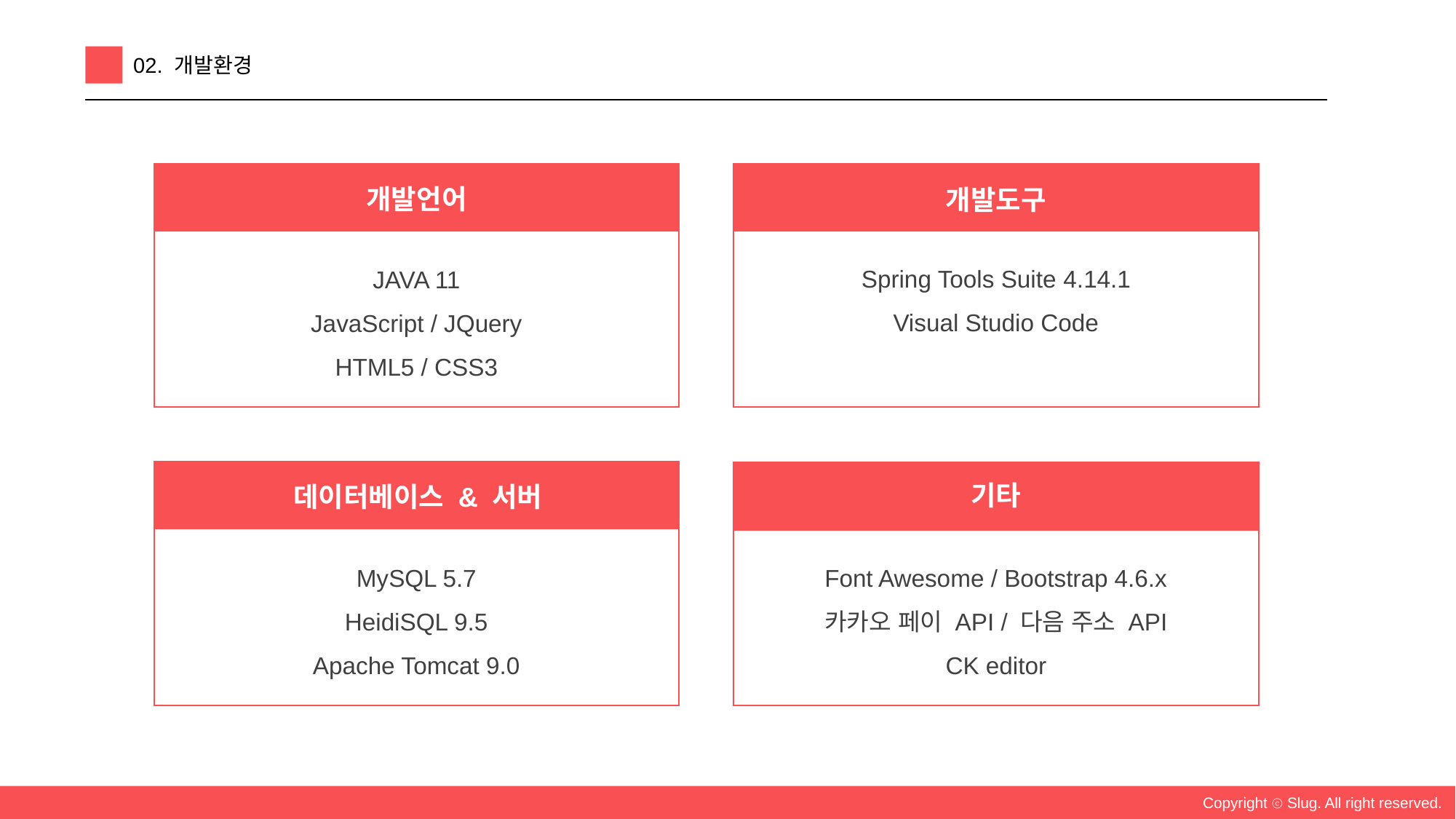

02. 개발환경

개발언어
Spring Tools Suite 4.14.1
Visual Studio Code
JAVA 11
JavaScript / JQuery
HTML5 / CSS3

기타
데이터베이스 & 서버
MySQL 5.7
HeidiSQL 9.5
Apache Tomcat 9.0
Font Awesome / Bootstrap 4.6.x
카카오 페이 API / 다음 주소 API
CK editor
개발도구

Copyright ⓒ Slug. All right reserved.